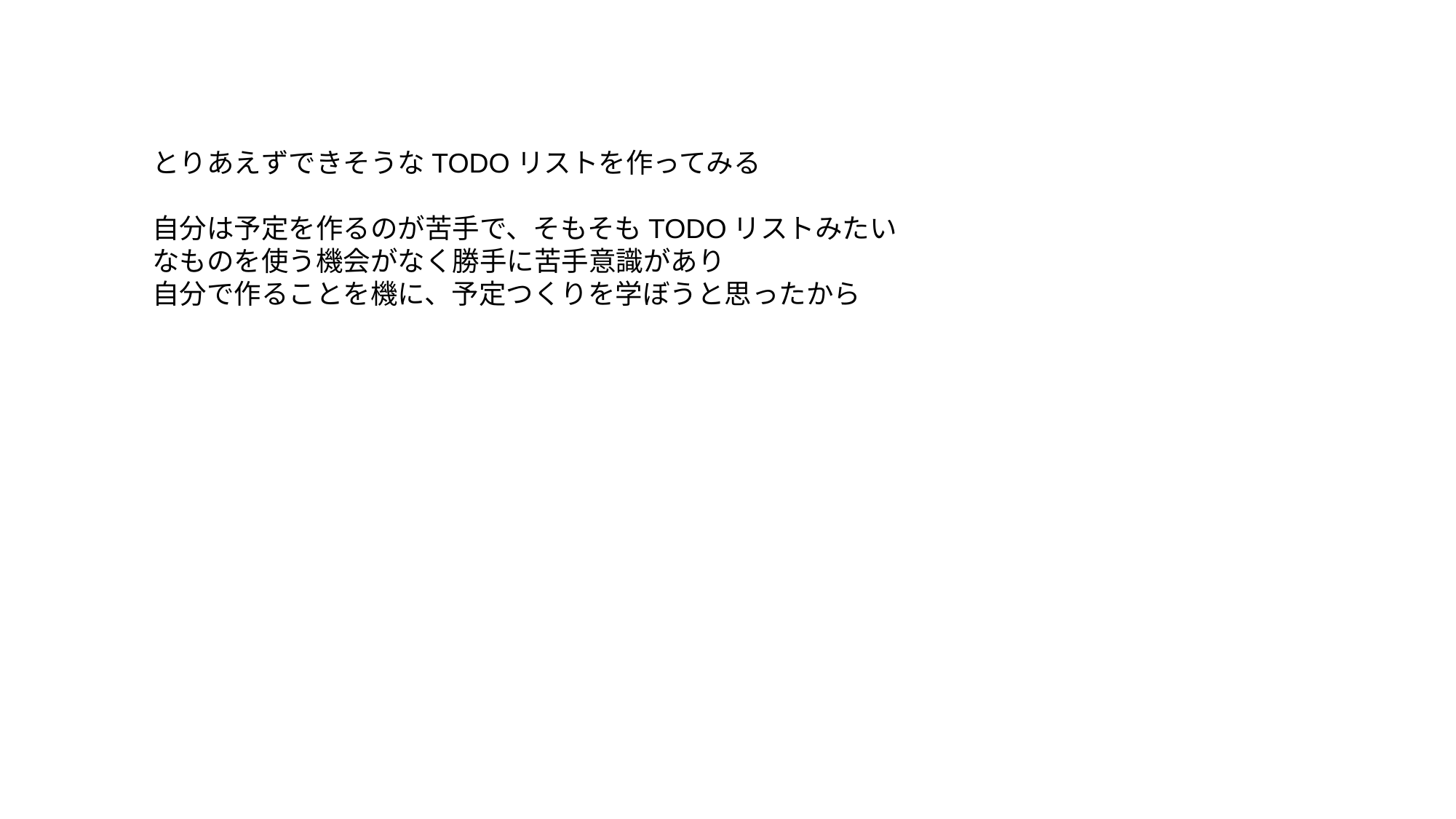

とりあえずできそうなTODOリストを作ってみる

自分は予定を作るのが苦手で、そもそもTODOリストみたいなものを使う機会がなく勝手に苦手意識があり
自分で作ることを機に、予定つくりを学ぼうと思ったから